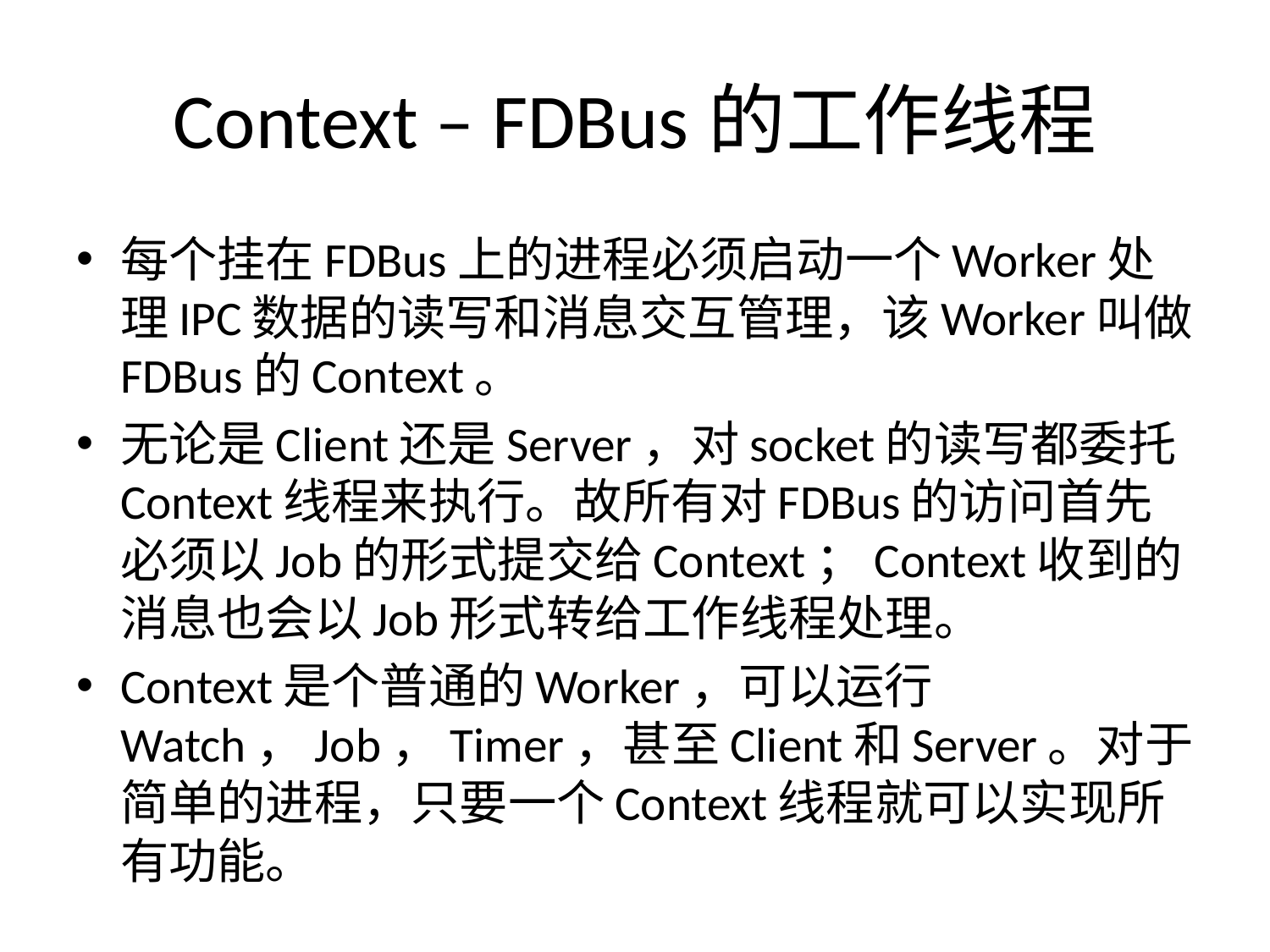

# Context – FDBus的工作线程
每个挂在FDBus上的进程必须启动一个Worker处理IPC数据的读写和消息交互管理，该Worker叫做FDBus的Context。
无论是Client还是Server，对socket的读写都委托Context线程来执行。故所有对FDBus的访问首先必须以Job的形式提交给Context；Context收到的消息也会以Job形式转给工作线程处理。
Context是个普通的Worker，可以运行Watch，Job，Timer，甚至Client和Server。对于简单的进程，只要一个Context线程就可以实现所有功能。